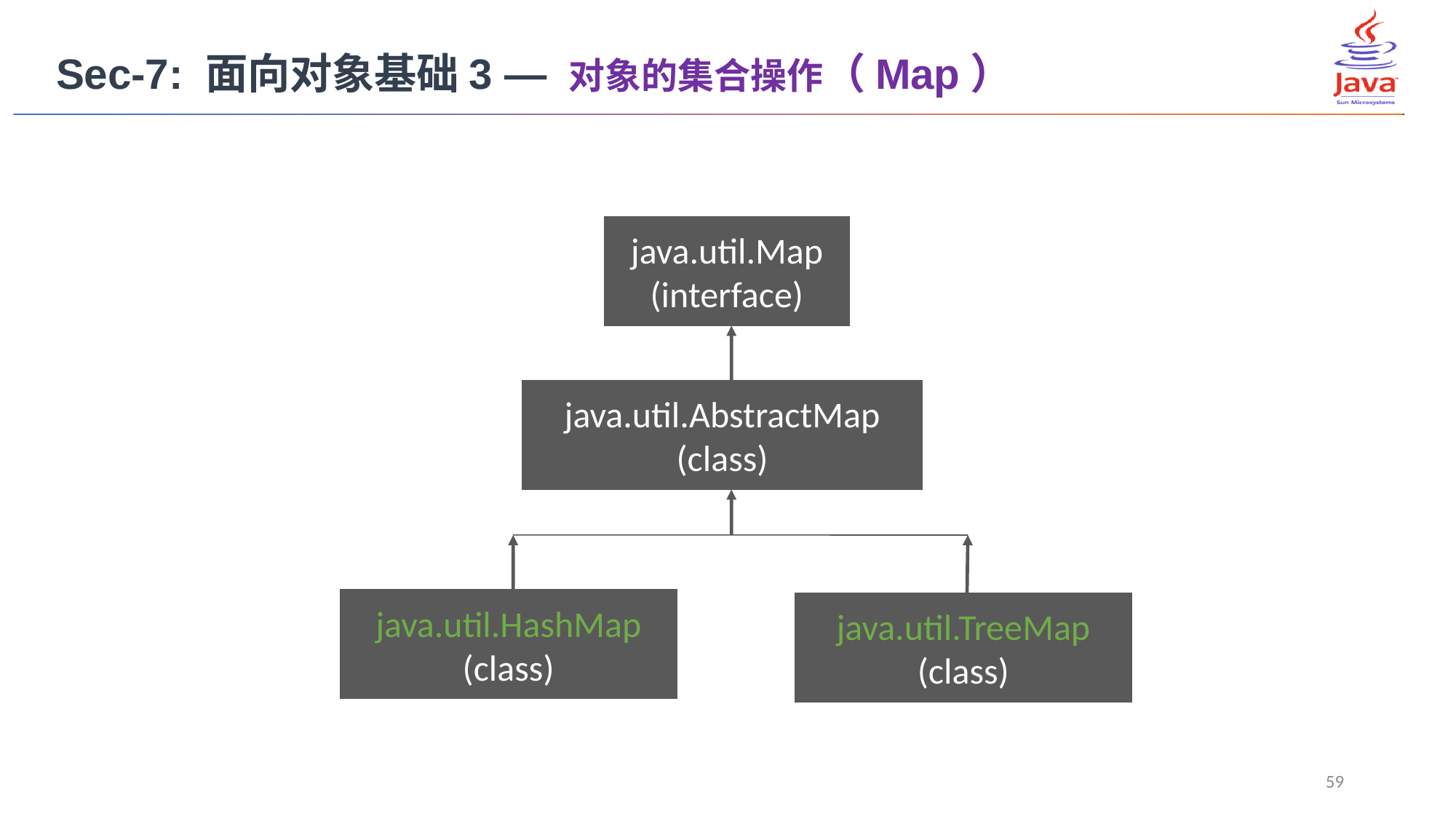

Sec-7: 面向对象基础3 — 对象的集合操作（Map）
java.util.Map
(interface)

java.util.AbstractMap
(class)

java.util.HashMap
(class)
java.util.TreeMap
(class)
59